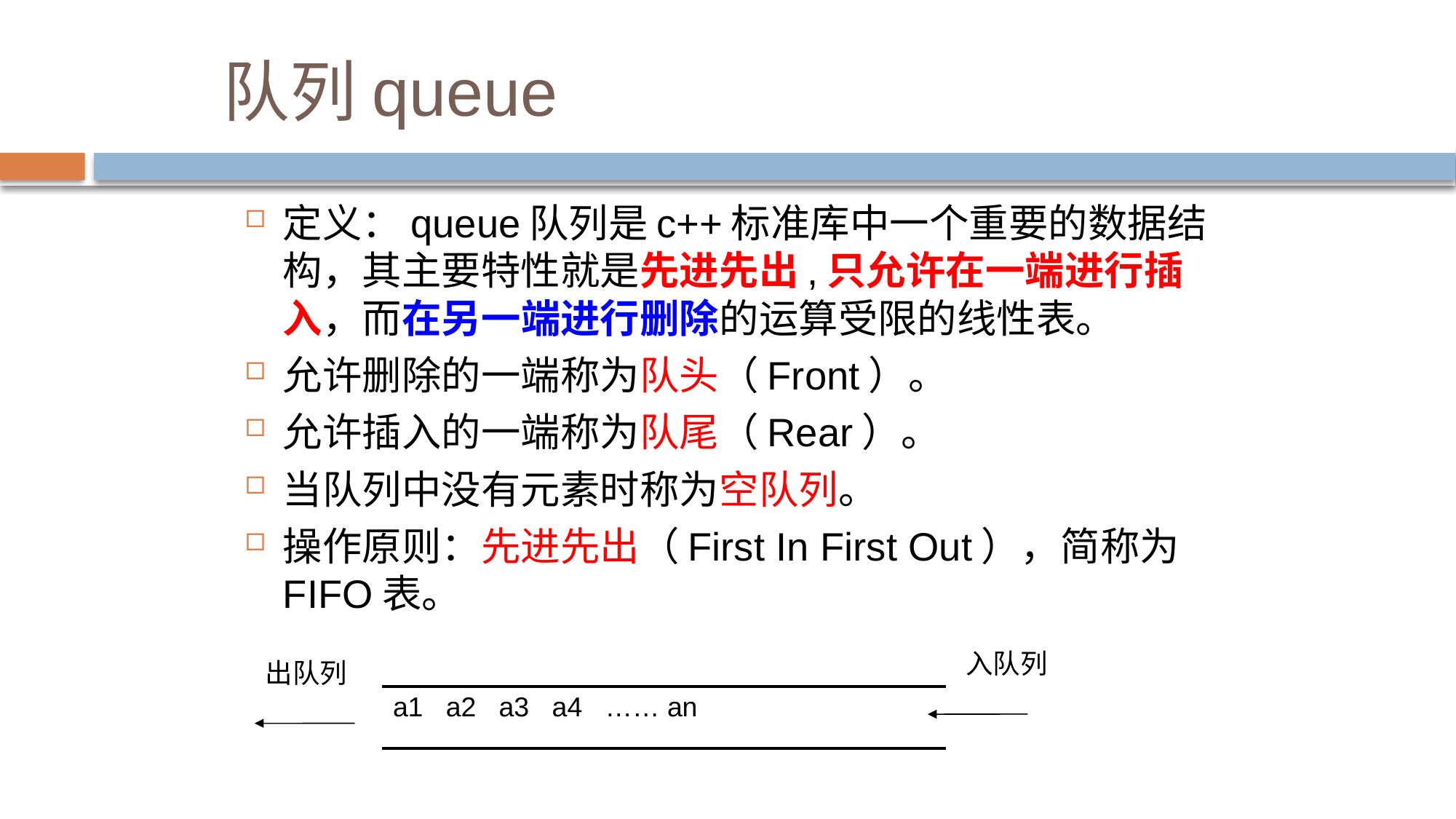

# 队列queue
定义：queue队列是c++标准库中一个重要的数据结构，其主要特性就是先进先出,只允许在一端进行插入，而在另一端进行删除的运算受限的线性表。
允许删除的一端称为队头（Front）。
允许插入的一端称为队尾（Rear）。
当队列中没有元素时称为空队列。
操作原则：先进先出（First In First Out），简称为FIFO表。
入队列
出队列
| a1 a2 a3 a4 …… an |
| --- |